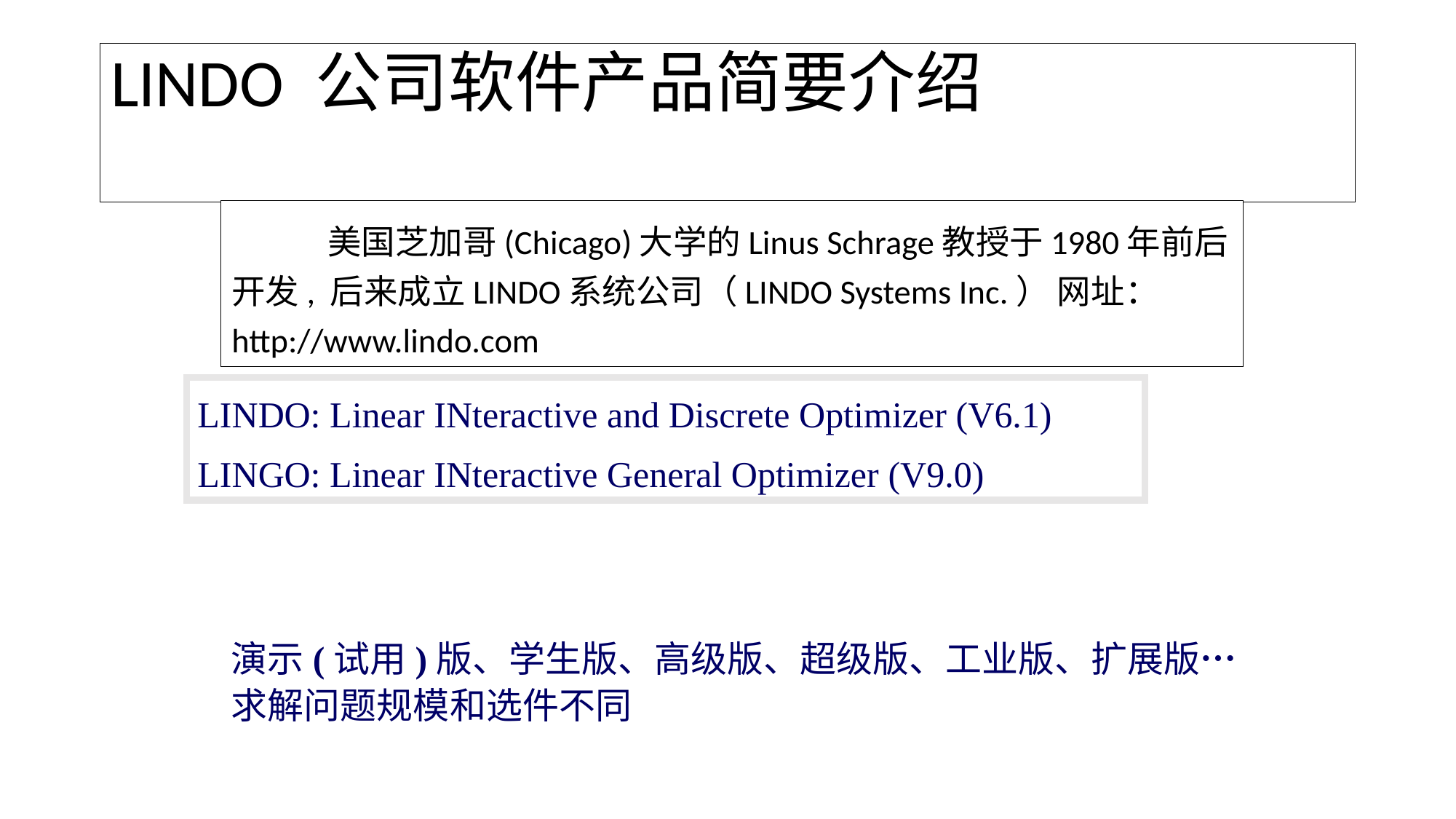

# LINDO 公司软件产品简要介绍
          美国芝加哥(Chicago)大学的Linus Schrage教授于1980年前后开发, 后来成立LINDO系统公司（LINDO Systems Inc.） 网址：http://www.lindo.com
LINDO: Linear INteractive and Discrete Optimizer (V6.1)
LINGO: Linear INteractive General Optimizer (V9.0)
演示(试用)版、学生版、高级版、超级版、工业版、扩展版…
求解问题规模和选件不同